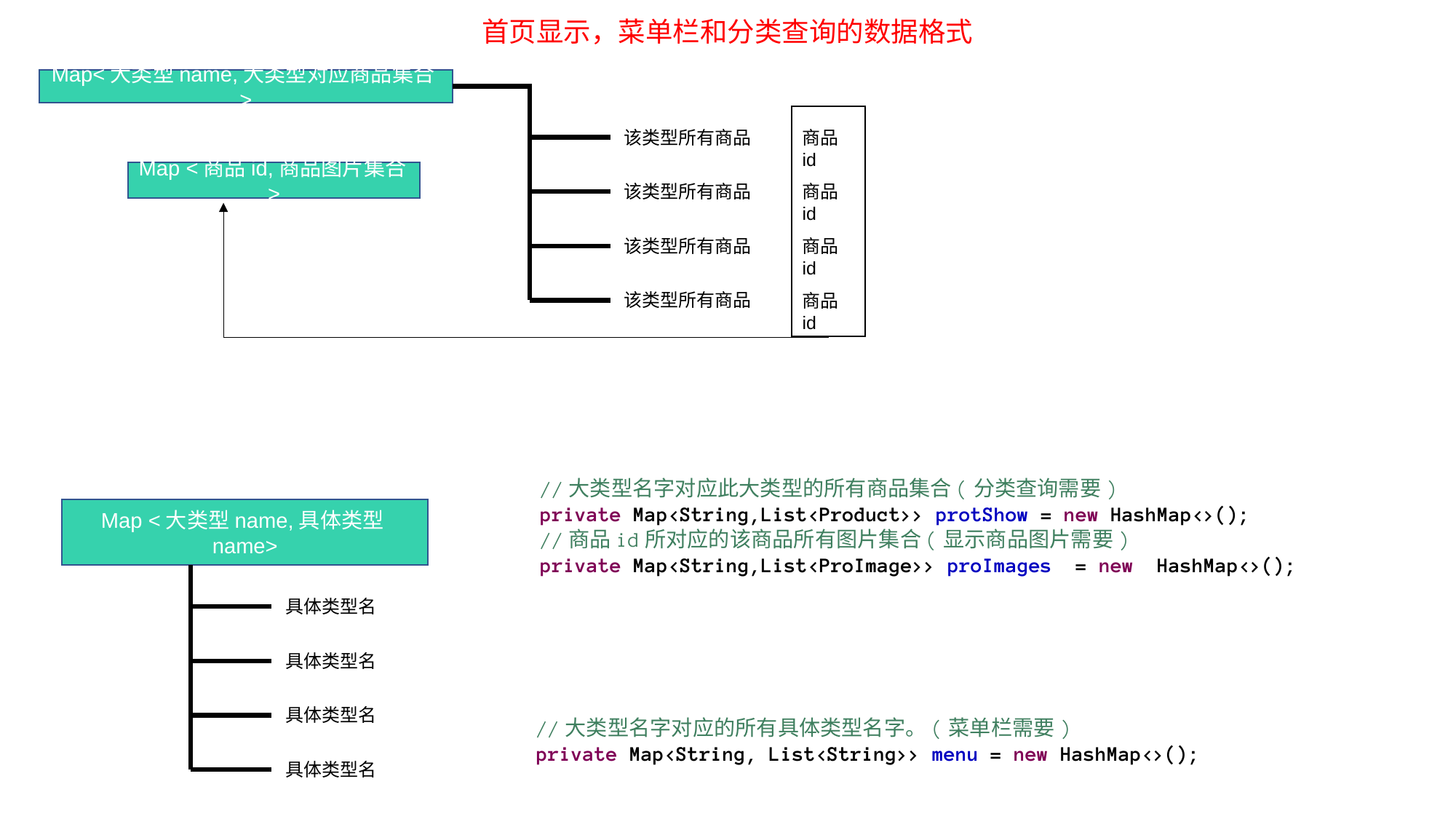

首页显示，菜单栏和分类查询的数据格式
Map<大类型name,大类型对应商品集合>

该类型所有商品
商品id
Map <商品id,商品图片集合>
该类型所有商品
商品id
该类型所有商品
商品id
该类型所有商品
商品id
//大类型名字对应此大类型的所有商品集合(分类查询需要)
private Map<String,List<Product>> protShow = new HashMap<>();
//商品id所对应的该商品所有图片集合(显示商品图片需要)
private Map<String,List<ProImage>> proImages  = new  HashMap<>();
Map <大类型name,具体类型name>
具体类型名
具体类型名
具体类型名
//大类型名字对应的所有具体类型名字。(菜单栏需要)
private Map<String, List<String>> menu = new HashMap<>();
具体类型名